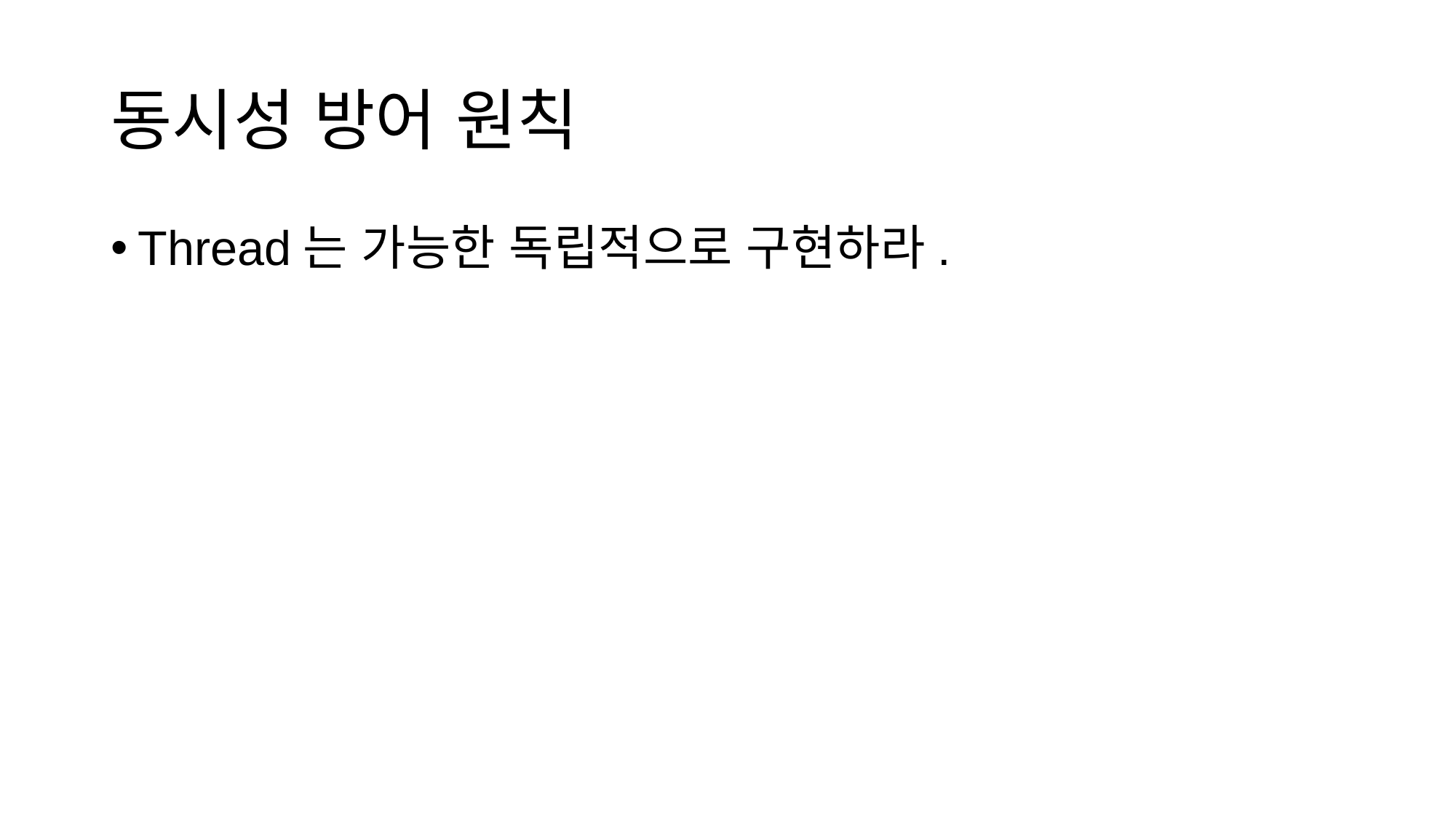

# 동시성 방어 원칙
Thread는 가능한 독립적으로 구현하라.